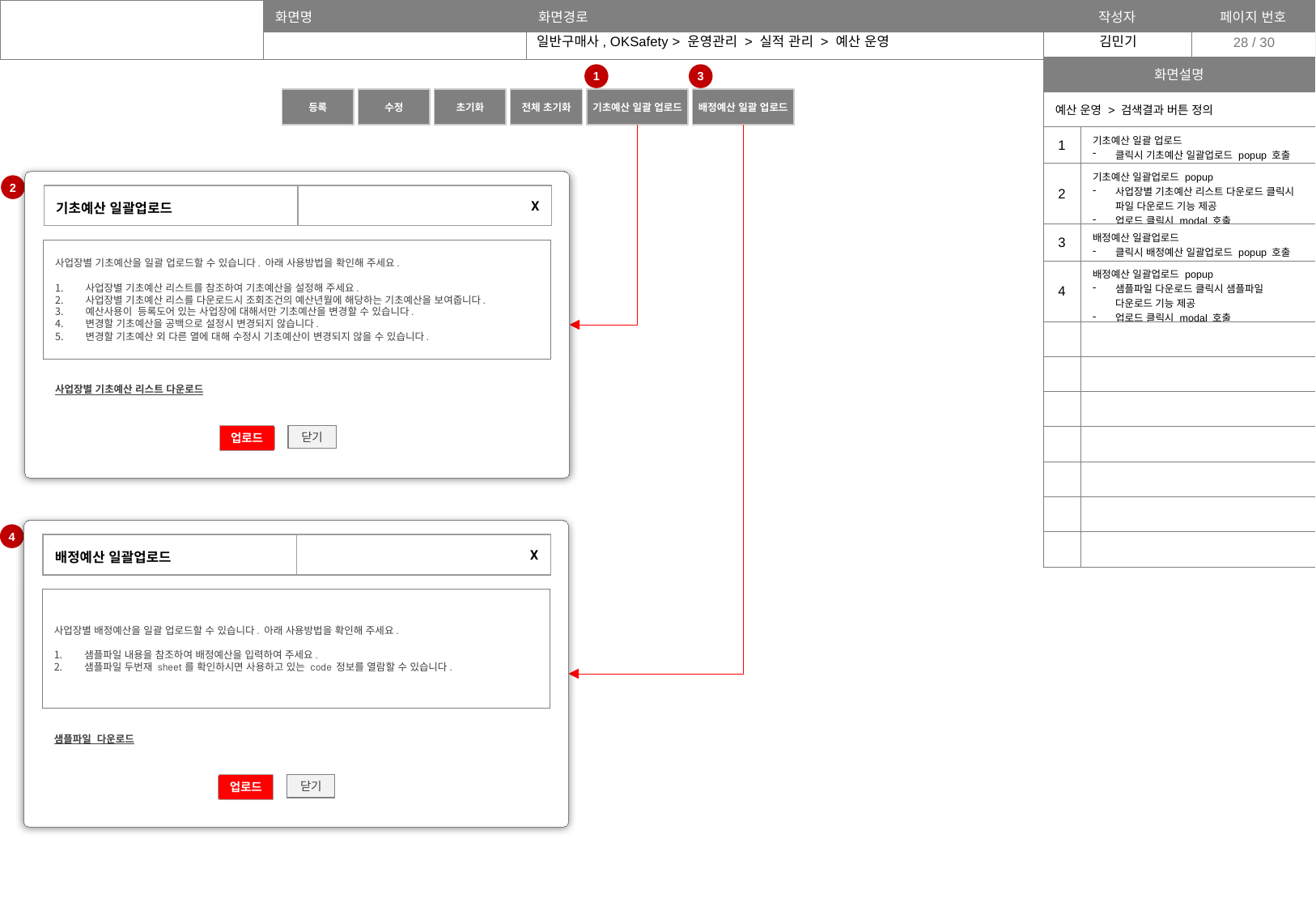

일반구매사, OKSafety > 운영관리 > 실적 관리 > 예산 운영
28
| 화면설명 |  |
| --- | --- |
| 예산 운영 > 검색결과 버튼 정의 |  |
| 1 | 기초예산 일괄 업로드 클릭시 기초예산 일괄업로드 popup 호출 |
| 2 | 기초예산 일괄업로드 popup 사업장별 기초예산 리스트 다운로드 클릭시 파일 다운로드 기능 제공 업로드 클릭시 modal 호출 |
| 3 | 배정예산 일괄업로드 클릭시 배정예산 일괄업로드 popup 호출 |
| 4 | 배정예산 일괄업로드 popup 샘플파일 다운로드 클릭시 샘플파일 다운로드 기능 제공 업로드 클릭시 modal 호출 |
|  |  |
|  |  |
|  |  |
|  |  |
|  |  |
|  |  |
|  |  |
1
3
등록
수정
초기화
전체 초기화
기초예산 일괄 업로드
배정예산 일괄 업로드

2
| 기초예산 일괄업로드 | X |
| --- | --- |
사업장별 기초예산을 일괄 업로드할 수 있습니다. 아래 사용방법을 확인해 주세요.

사업장별 기초예산 리스트를 참조하여 기초예산을 설정해 주세요.
사업장별 기초예산 리스를 다운로드시 조회조건의 예산년월에 해당하는 기초예산을 보여줍니다.
예산사용이  등록도어 있는 사업장에 대해서만 기초예산을 변경할 수 있습니다.
변경할 기초예산을 공백으로 설정시 변경되지 않습니다.
변경할 기초예산 외 다른 열에 대해 수정시 기초예산이 변경되지 않을 수 있습니다.
>>
⋯
>
3
4
5
<
1
2
<<
사업장별 기초예산 리스트 다운로드
업로드
닫기

4
| 배정예산 일괄업로드 | X |
| --- | --- |
사업장별 배정예산을 일괄 업로드할 수 있습니다. 아래 사용방법을 확인해 주세요.

샘플파일 내용을 참조하여 배정예산을 입력하여 주세요.
샘플파일 두번재 sheet를 확인하시면 사용하고 있는 code 정보를 열람할 수 있습니다.
>>
⋯
>
3
4
5
<
1
2
<<
샘플파일  다운로드
업로드
닫기